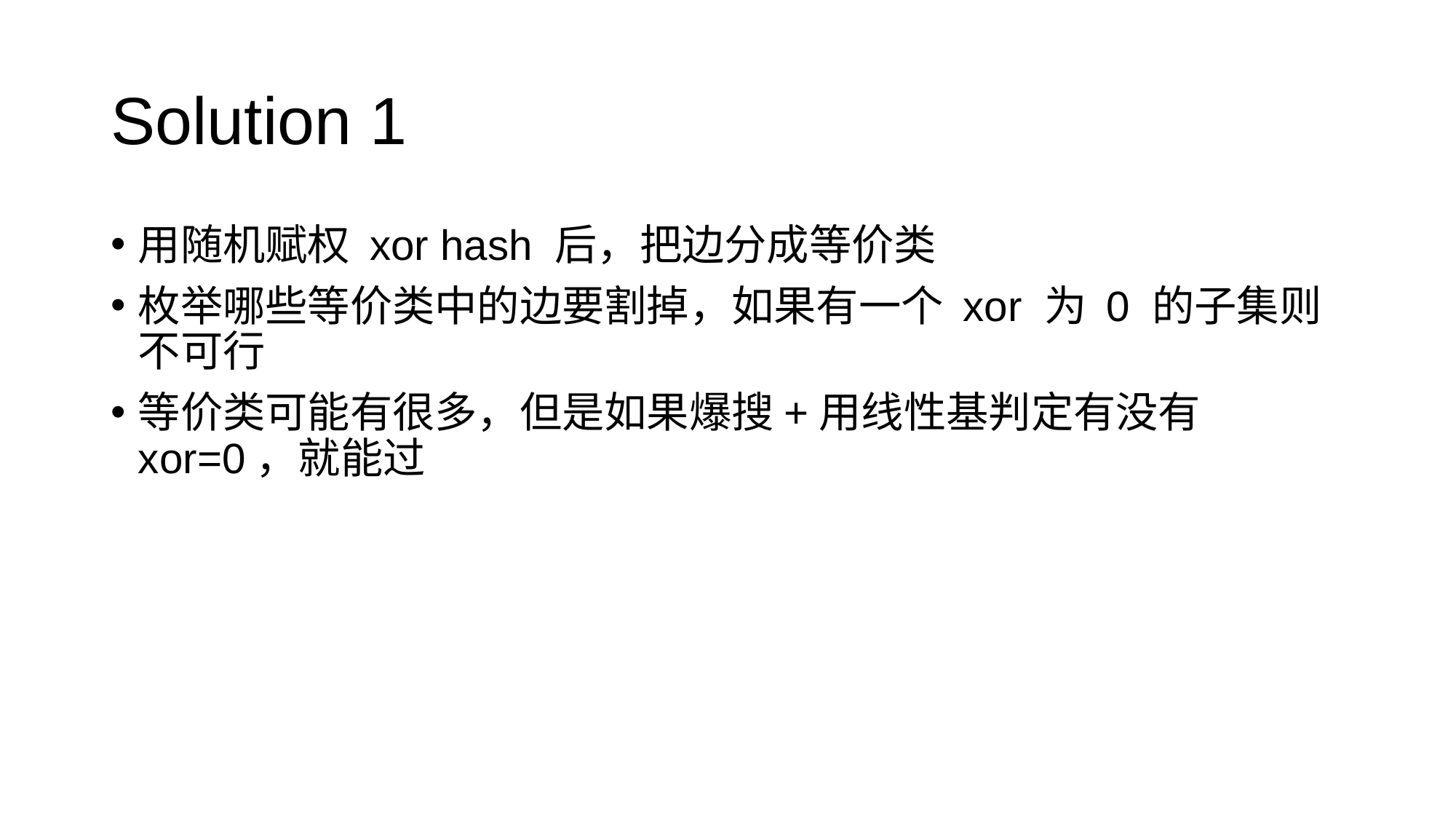

# Solution 1
用随机赋权 xor hash 后，把边分成等价类
枚举哪些等价类中的边要割掉，如果有一个 xor 为 0 的子集则不可行
等价类可能有很多，但是如果爆搜+用线性基判定有没有 xor=0，就能过